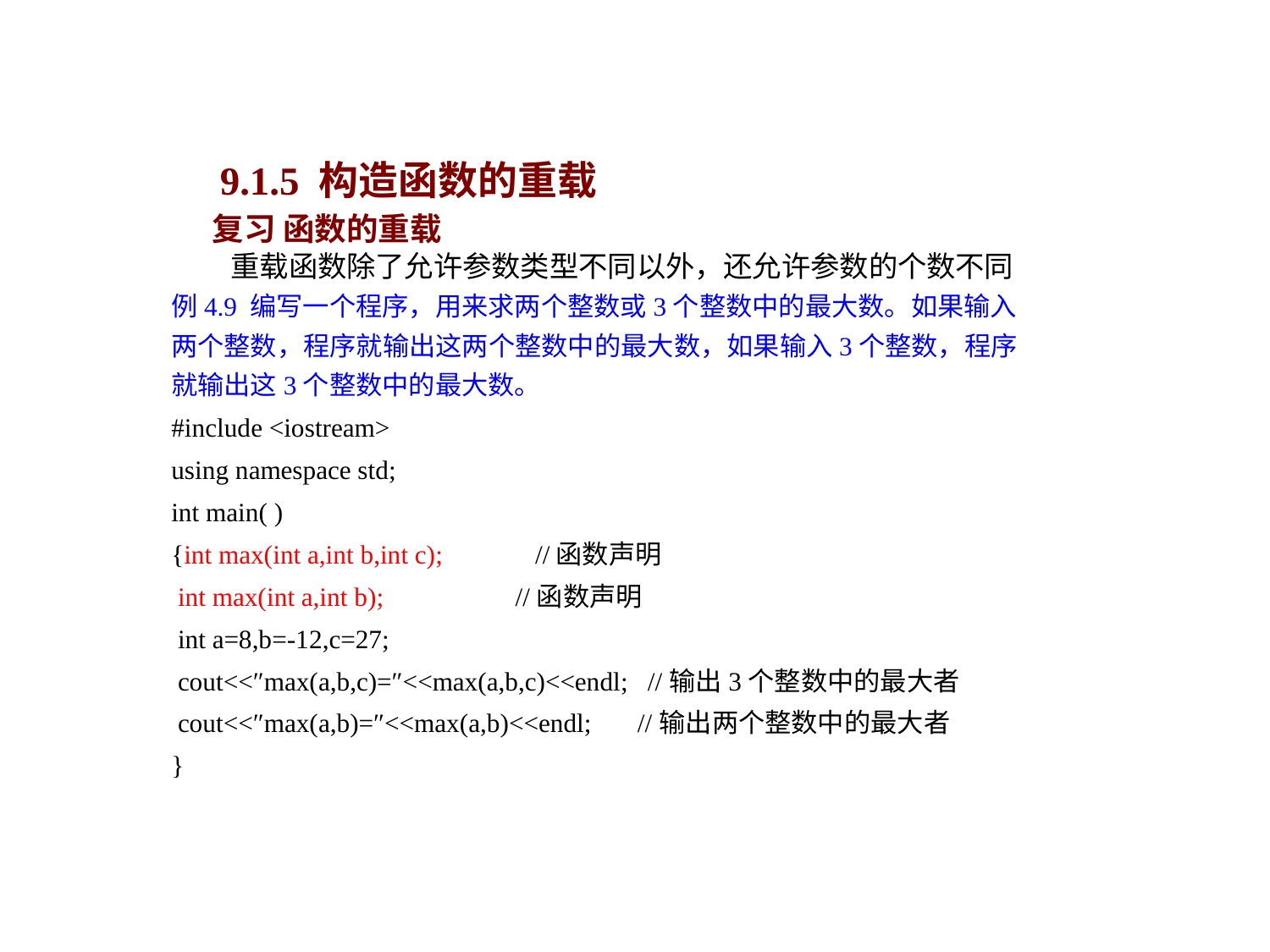

9.1.5 构造函数的重载
复习 函数的重载
重载函数除了允许参数类型不同以外，还允许参数的个数不同
例4.9 编写一个程序，用来求两个整数或3个整数中的最大数。如果输入两个整数，程序就输出这两个整数中的最大数，如果输入3个整数，程序就输出这3个整数中的最大数。
#include <iostream>
using namespace std;
int main( )
{int max(int a,int b,int c);              //函数声明
 int max(int a,int b);                    //函数声明
 int a=8,b=-12,c=27;
 cout<<″max(a,b,c)=″<<max(a,b,c)<<endl;   //输出3个整数中的最大者
 cout<<″max(a,b)=″<<max(a,b)<<endl;       //输出两个整数中的最大者
}